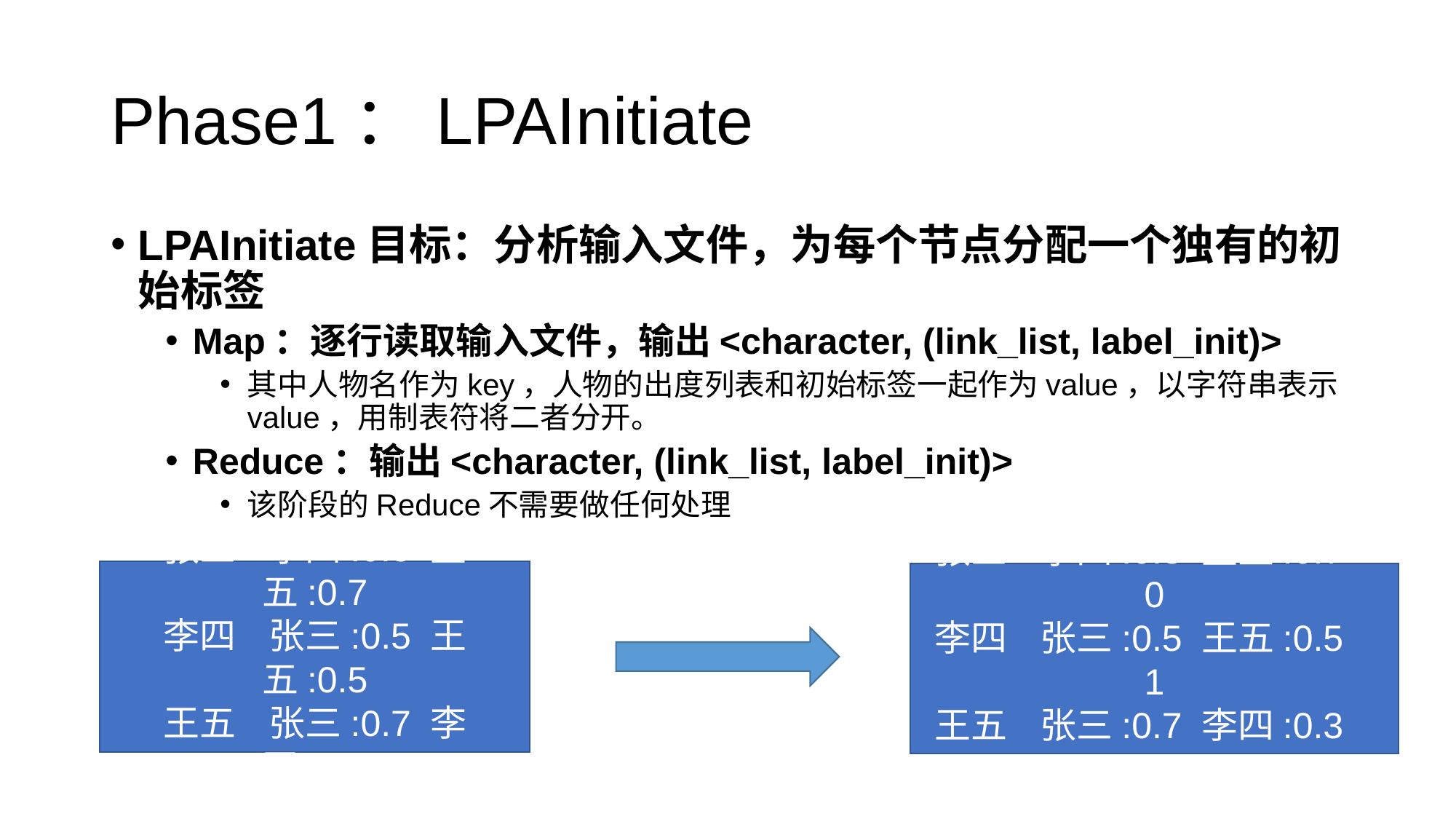

# Phase1：LPAInitiate
LPAInitiate目标：分析输入文件，为每个节点分配一个独有的初始标签
Map：逐行读取输入文件，输出<character, (link_list, label_init)>
其中人物名作为key，人物的出度列表和初始标签一起作为value，以字符串表示value，用制表符将二者分开。
Reduce：输出<character, (link_list, label_init)>
该阶段的Reduce不需要做任何处理
张三    李四:0.3 王五:0.7
李四    张三:0.5 王五:0.5
王五    张三:0.7 李四:0.3
张三    李四:0.3 王五:0.7    0
李四    张三:0.5 王五:0.5    1
王五    张三:0.7 李四:0.3    2